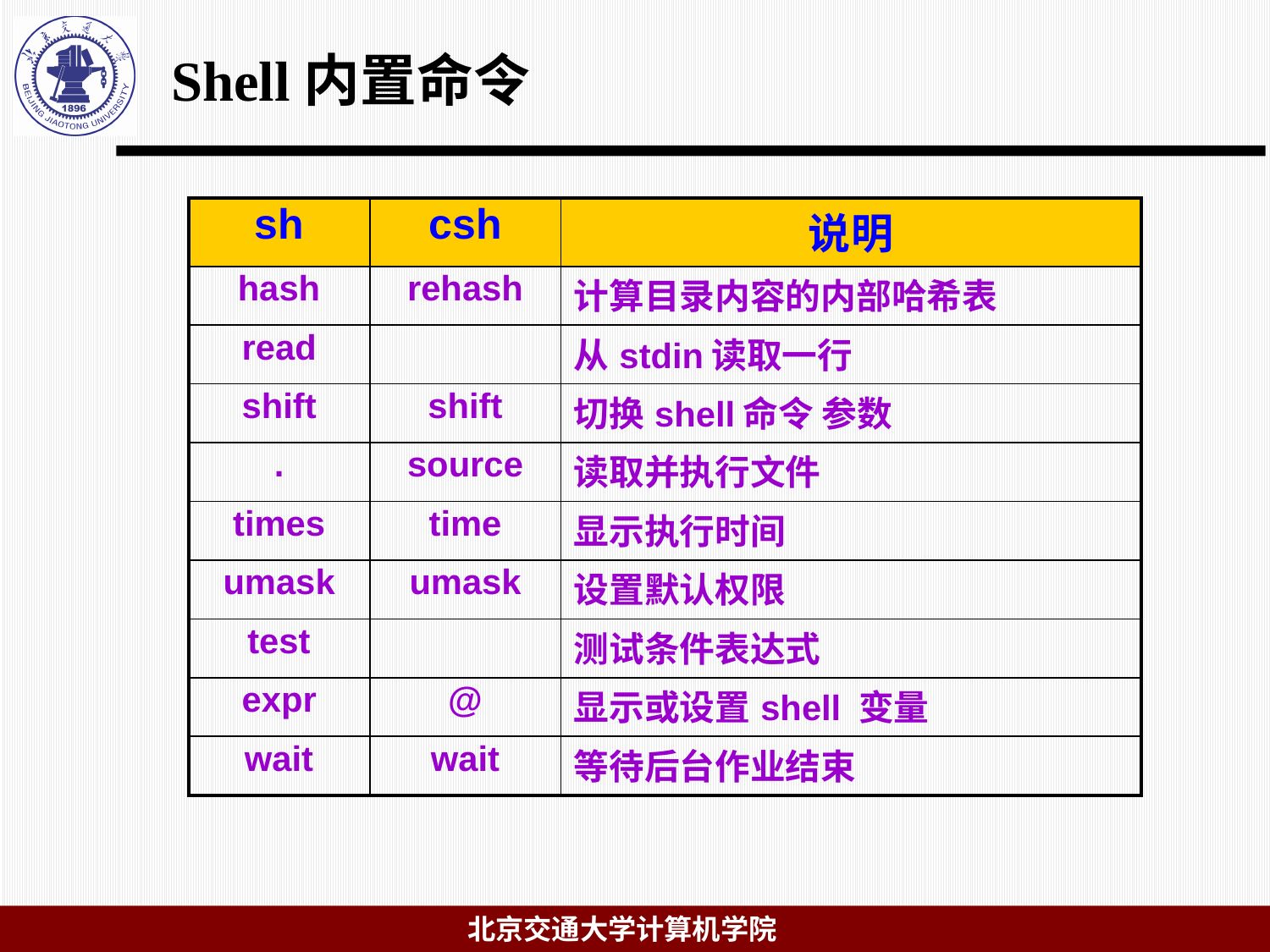

# Shell内置命令
| sh | csh | 说明 |
| --- | --- | --- |
| hash | rehash | 计算目录内容的内部哈希表 |
| read |  | 从stdin读取一行 |
| shift | shift | 切换shell命令 参数 |
| . | source | 读取并执行文件 |
| times | time | 显示执行时间 |
| umask | umask | 设置默认权限 |
| test |  | 测试条件表达式 |
| expr | @ | 显示或设置shell 变量 |
| wait | wait | 等待后台作业结束 |